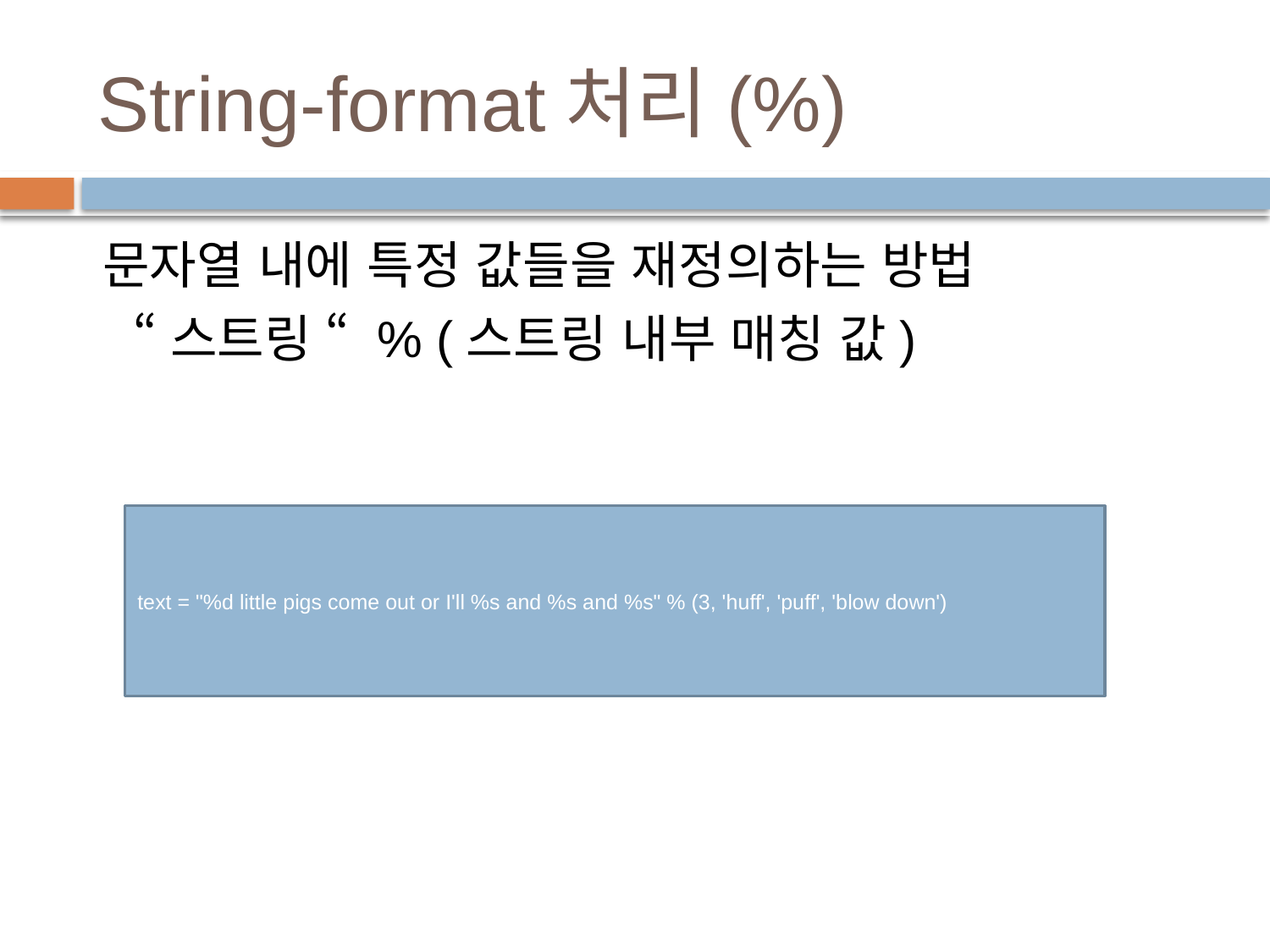

# String-format처리(%)
 문자열 내에 특정 값들을 재정의하는 방법
    “스트링 “ % (스트링 내부 매칭 값)
text = "%d little pigs come out or I'll %s and %s and %s" % (3, 'huff', 'puff', 'blow down')